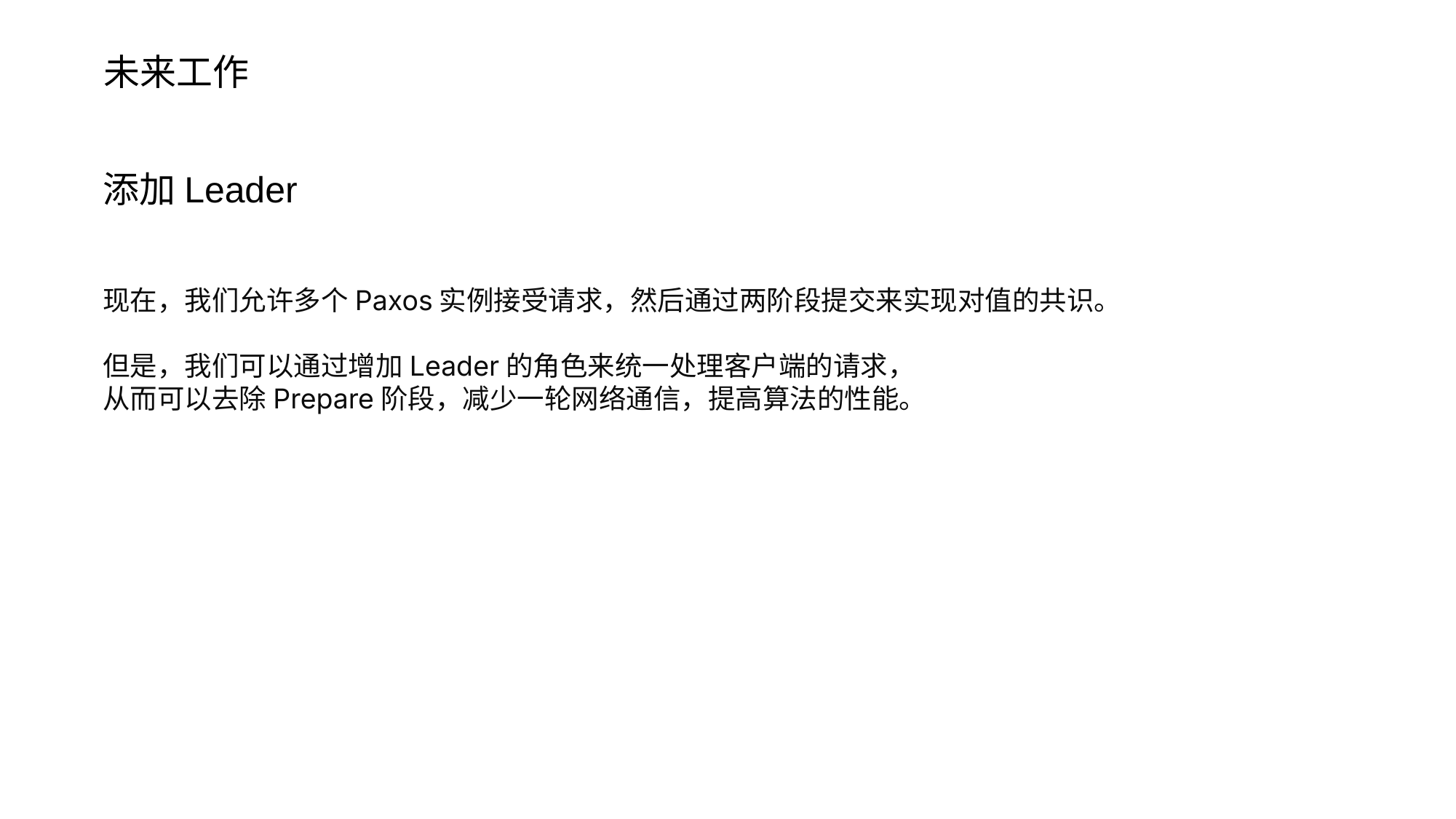

未来工作
添加Leader
现在，我们允许多个Paxos实例接受请求，然后通过两阶段提交来实现对值的共识。

但是，我们可以通过增加Leader的角色来统一处理客户端的请求，
从而可以去除Prepare阶段，减少一轮网络通信，提高算法的性能。